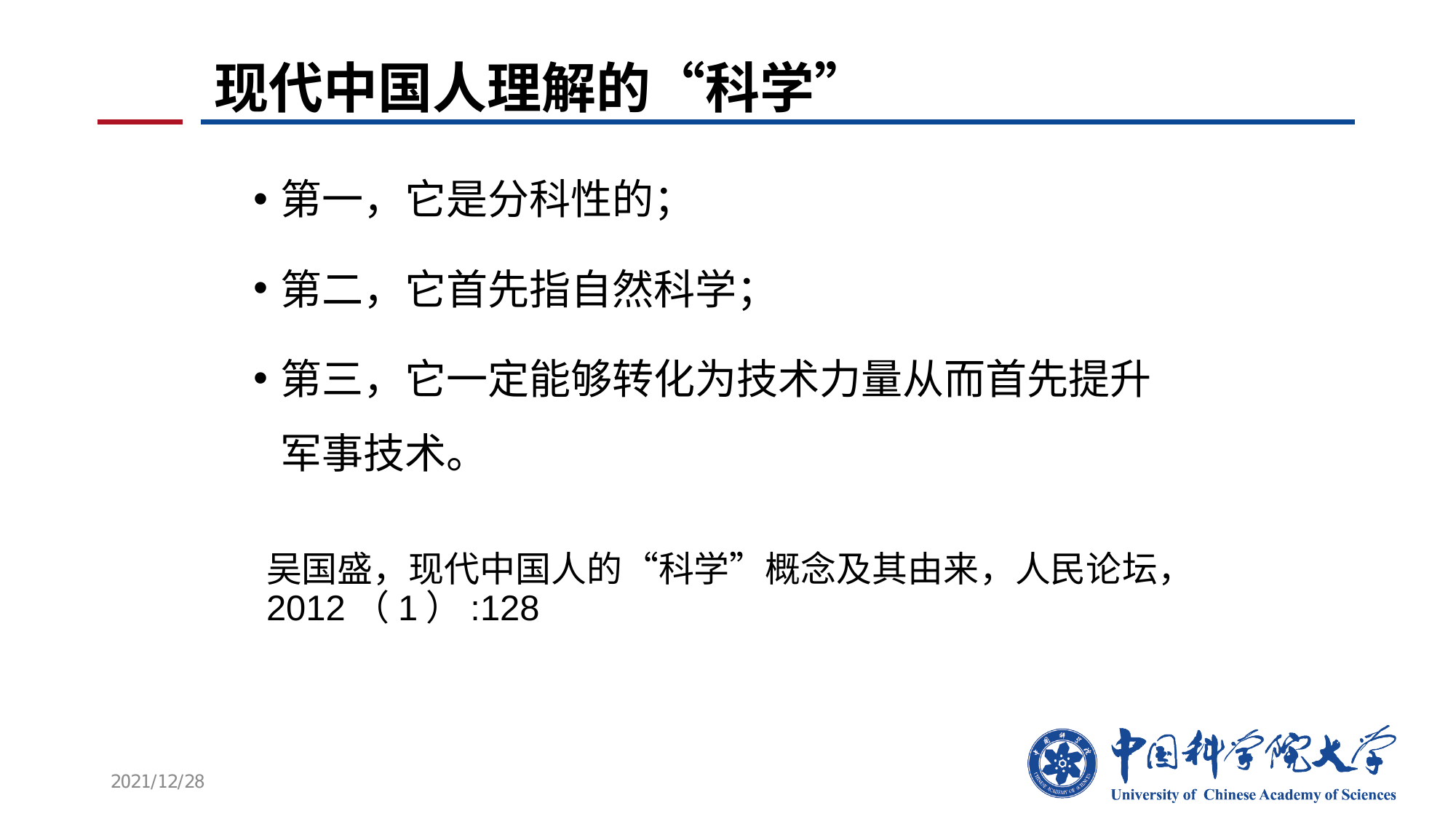

# 现代中国人理解的“科学”
第一，它是分科性的；
第二，它首先指自然科学；
第三，它一定能够转化为技术力量从而首先提升军事技术。

吴国盛，现代中国人的“科学”概念及其由来，人民论坛，2012（1）:128

2021/12/28